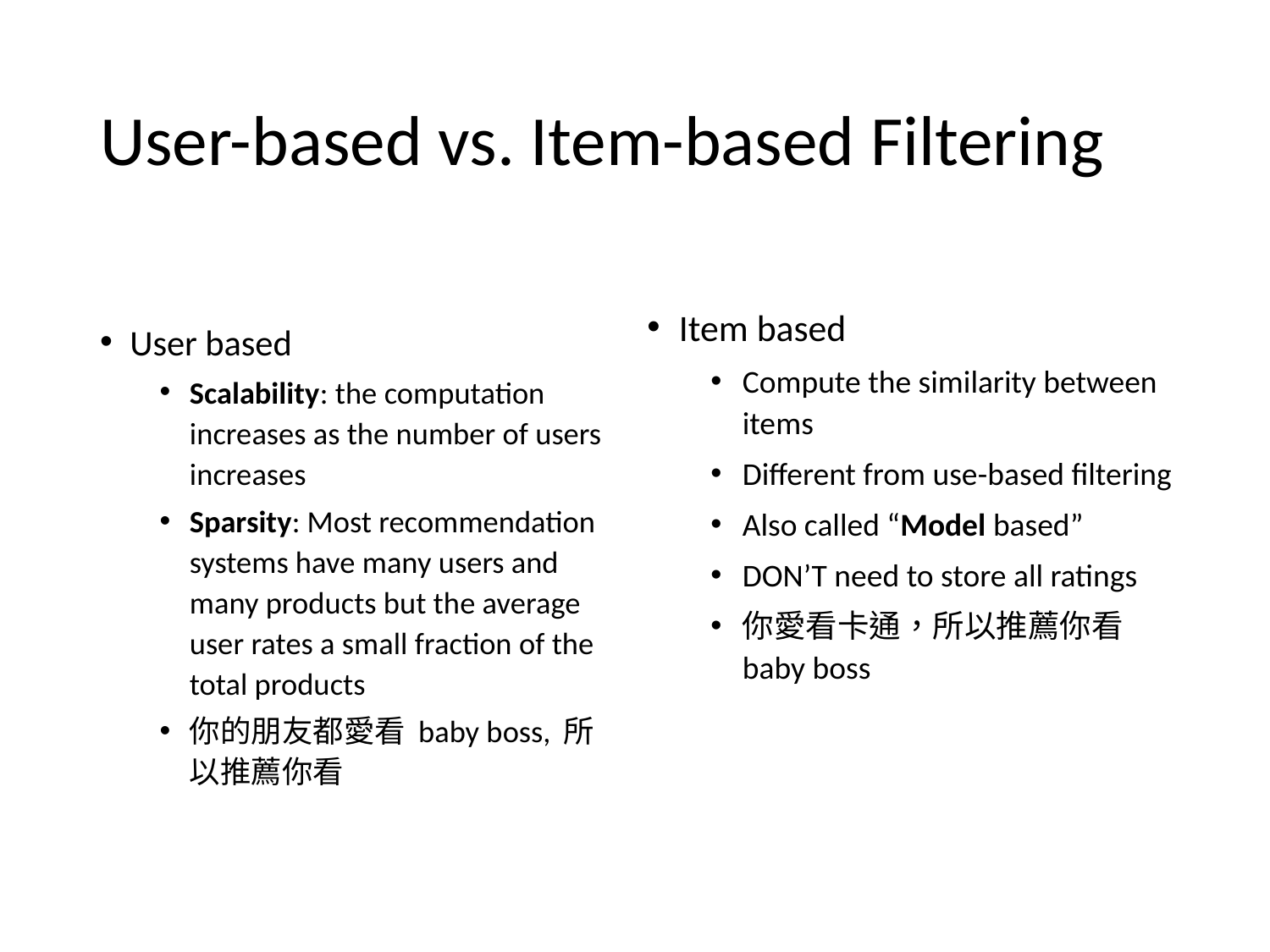

# User-based vs. Item-based Filtering
Item based
Compute the similarity between items
Different from use-based filtering
Also called “Model based”
DON’T need to store all ratings
你愛看卡通，所以推薦你看 baby boss

User based
Scalability: the computation increases as the number of users increases
Sparsity: Most recommendation systems have many users and many products but the average user rates a small fraction of the total products
你的朋友都愛看 baby boss, 所以推薦你看